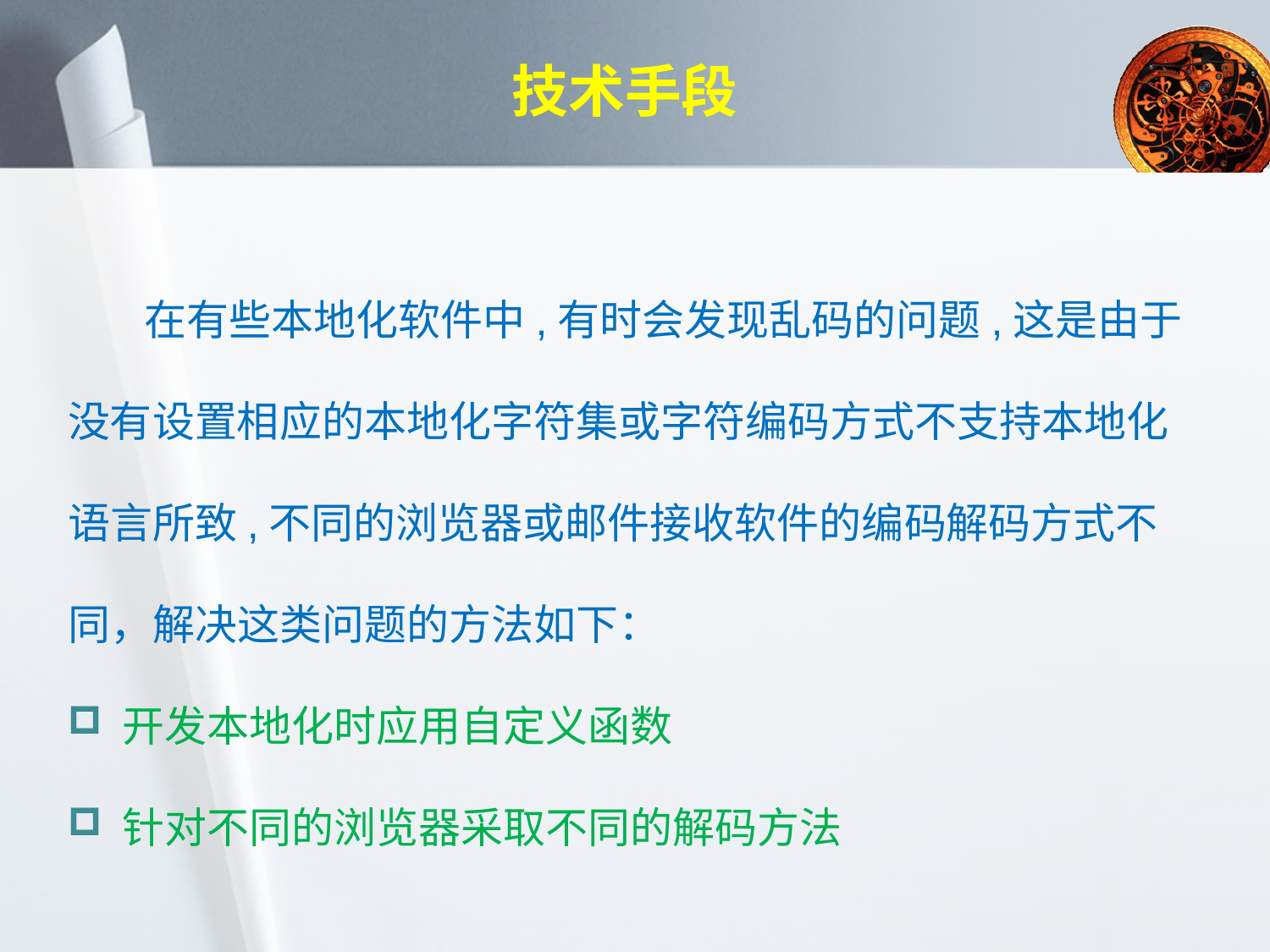

# 技术手段
       在有些本地化软件中,有时会发现乱码的问题,这是由于没有设置相应的本地化字符集或字符编码方式不支持本地化语言所致,不同的浏览器或邮件接收软件的编码解码方式不同，解决这类问题的方法如下：
 开发本地化时应用自定义函数
 针对不同的浏览器采取不同的解码方法